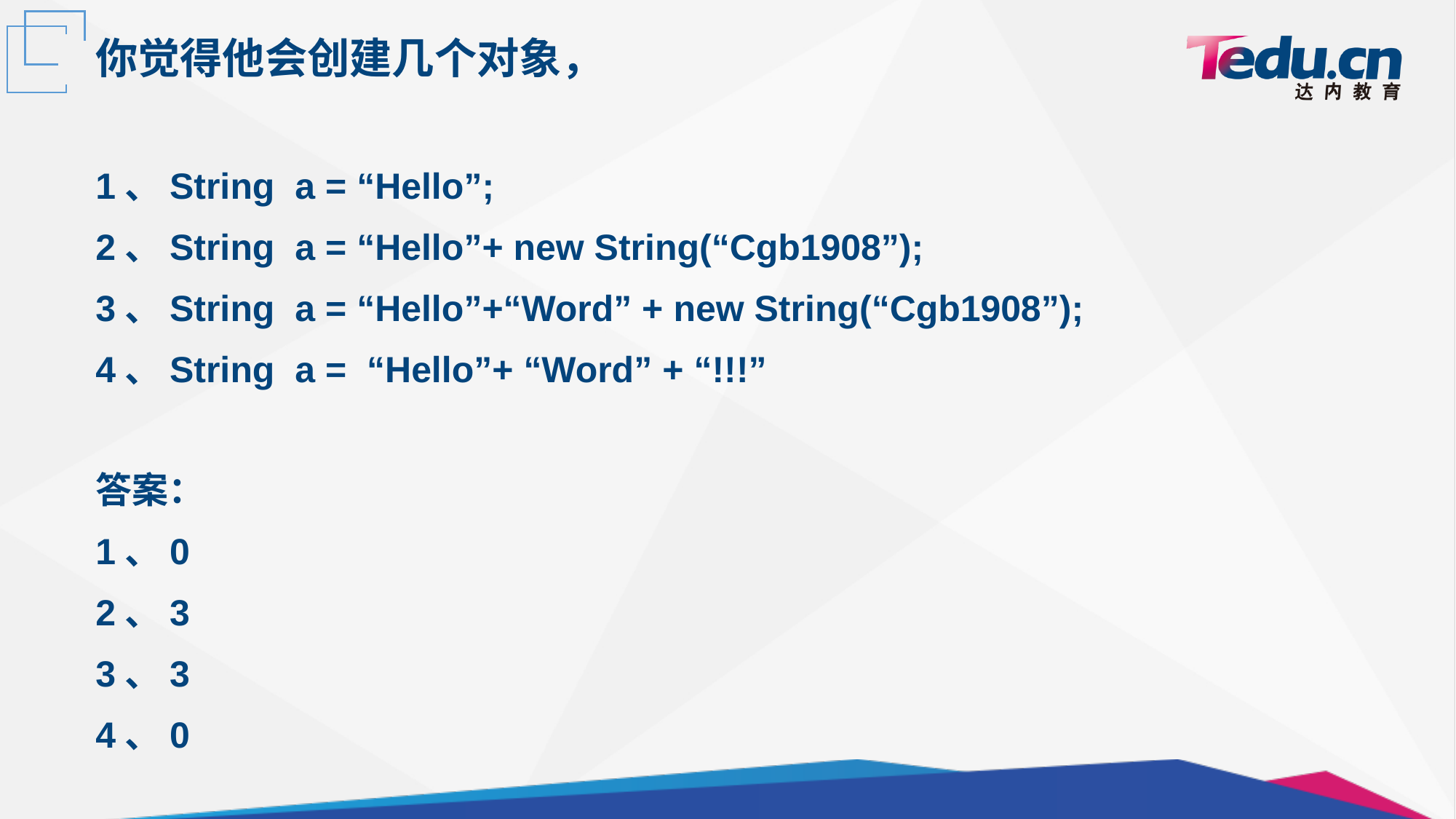

你觉得他会创建几个对象，
1、String  a = “Hello”;
2、String  a = “Hello”+ new String(“Cgb1908”);
3、String  a = “Hello”+“Word” + new String(“Cgb1908”);
4、String  a =  “Hello”+ “Word” + “!!!”

答案：
1、0
2、3
3、3
4、0